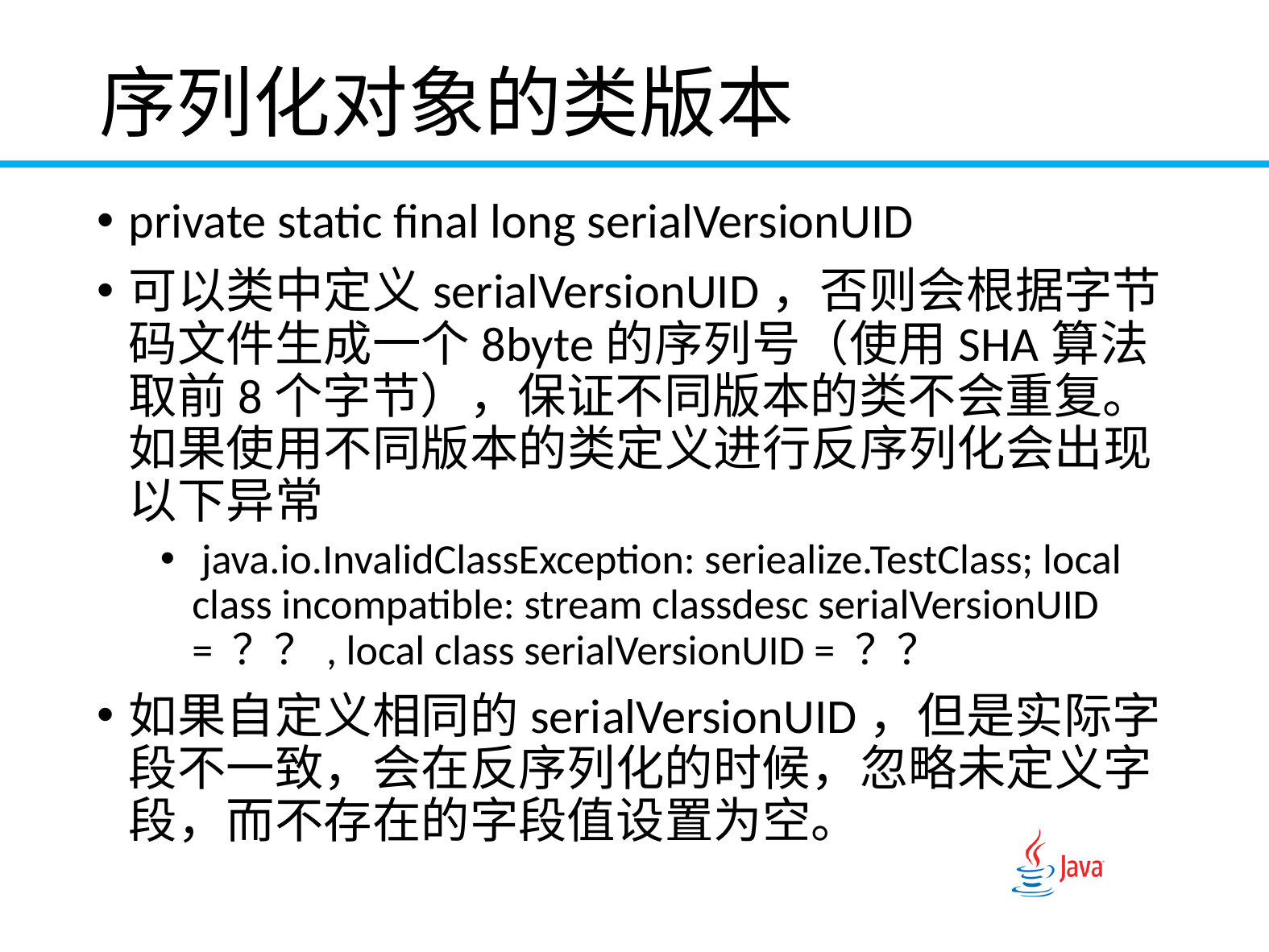

# 序列化对象的类版本
private static final long serialVersionUID
可以类中定义serialVersionUID，否则会根据字节码文件生成一个8byte的序列号（使用SHA算法取前8个字节），保证不同版本的类不会重复。如果使用不同版本的类定义进行反序列化会出现以下异常
 java.io.InvalidClassException: seriealize.TestClass; local class incompatible: stream classdesc serialVersionUID = ？？, local class serialVersionUID = ？？
如果自定义相同的serialVersionUID，但是实际字段不一致，会在反序列化的时候，忽略未定义字段，而不存在的字段值设置为空。